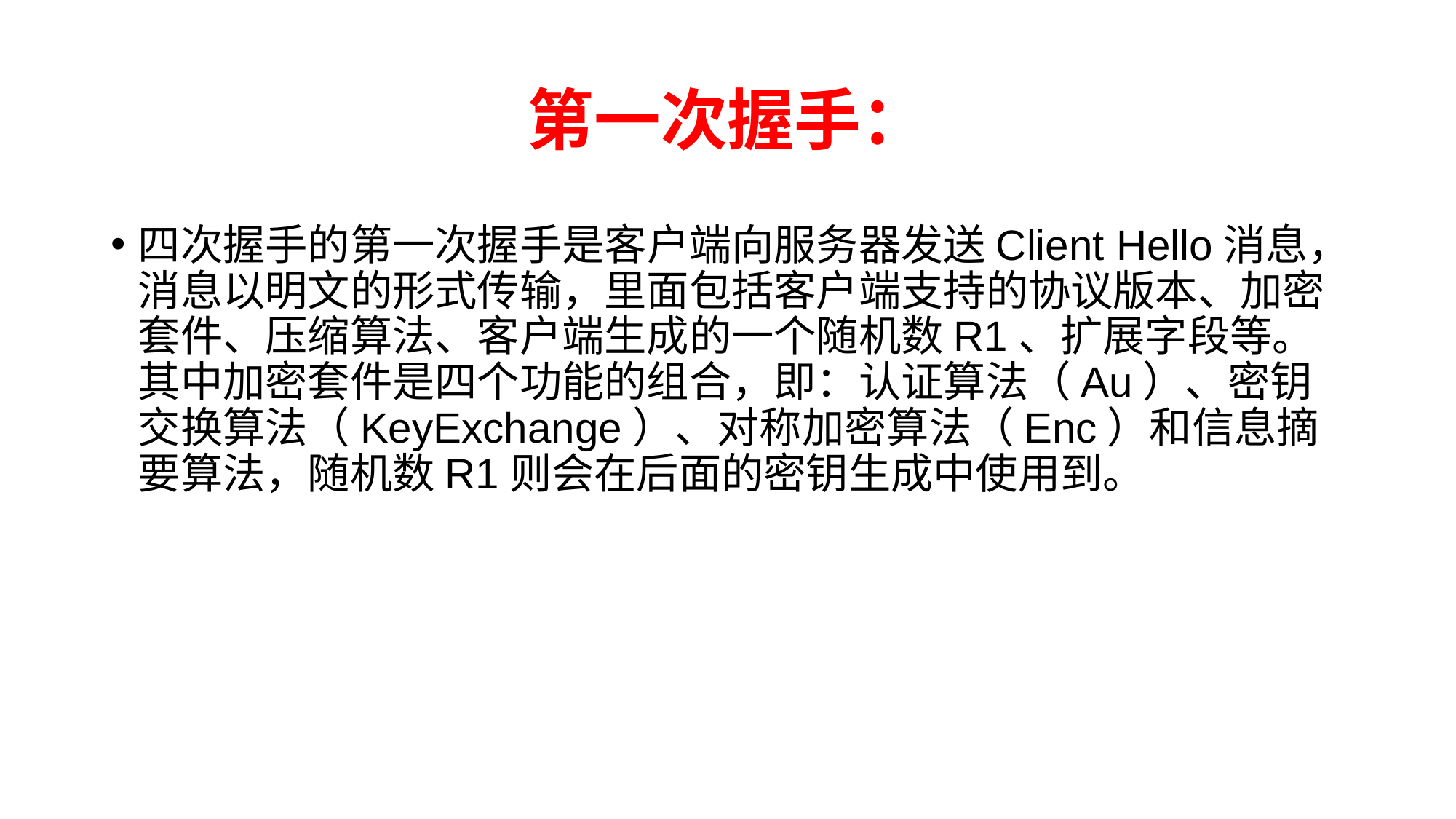

# 第一次握手：
四次握手的第一次握手是客户端向服务器发送Client Hello消息，消息以明文的形式传输，里面包括客户端支持的协议版本、加密套件、压缩算法、客户端生成的一个随机数R1、扩展字段等。其中加密套件是四个功能的组合，即：认证算法（Au）、密钥交换算法（KeyExchange）、对称加密算法（Enc）和信息摘要算法，随机数R1则会在后面的密钥生成中使用到。